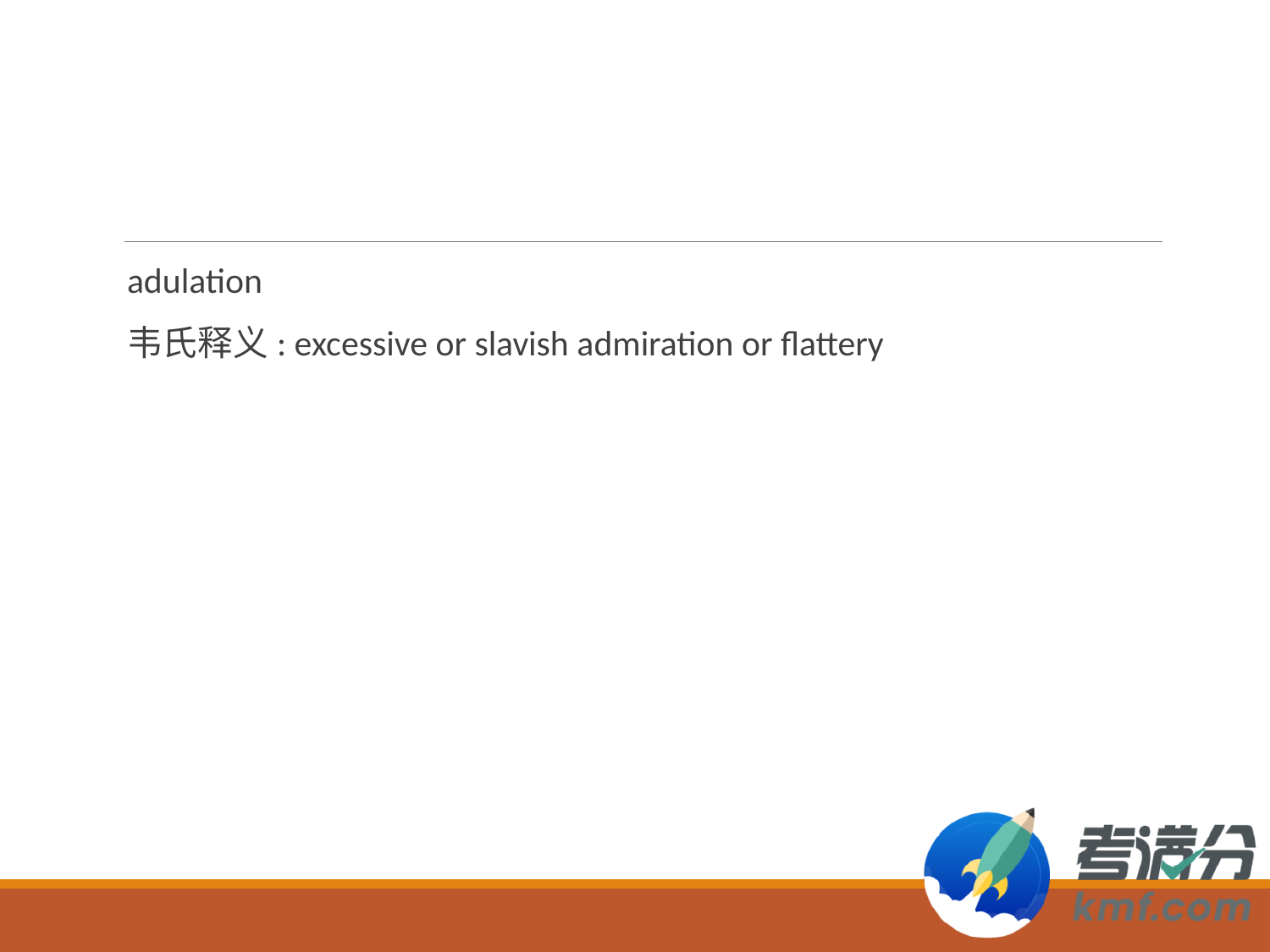

#
adulation
韦氏释义: excessive or slavish admiration or flattery